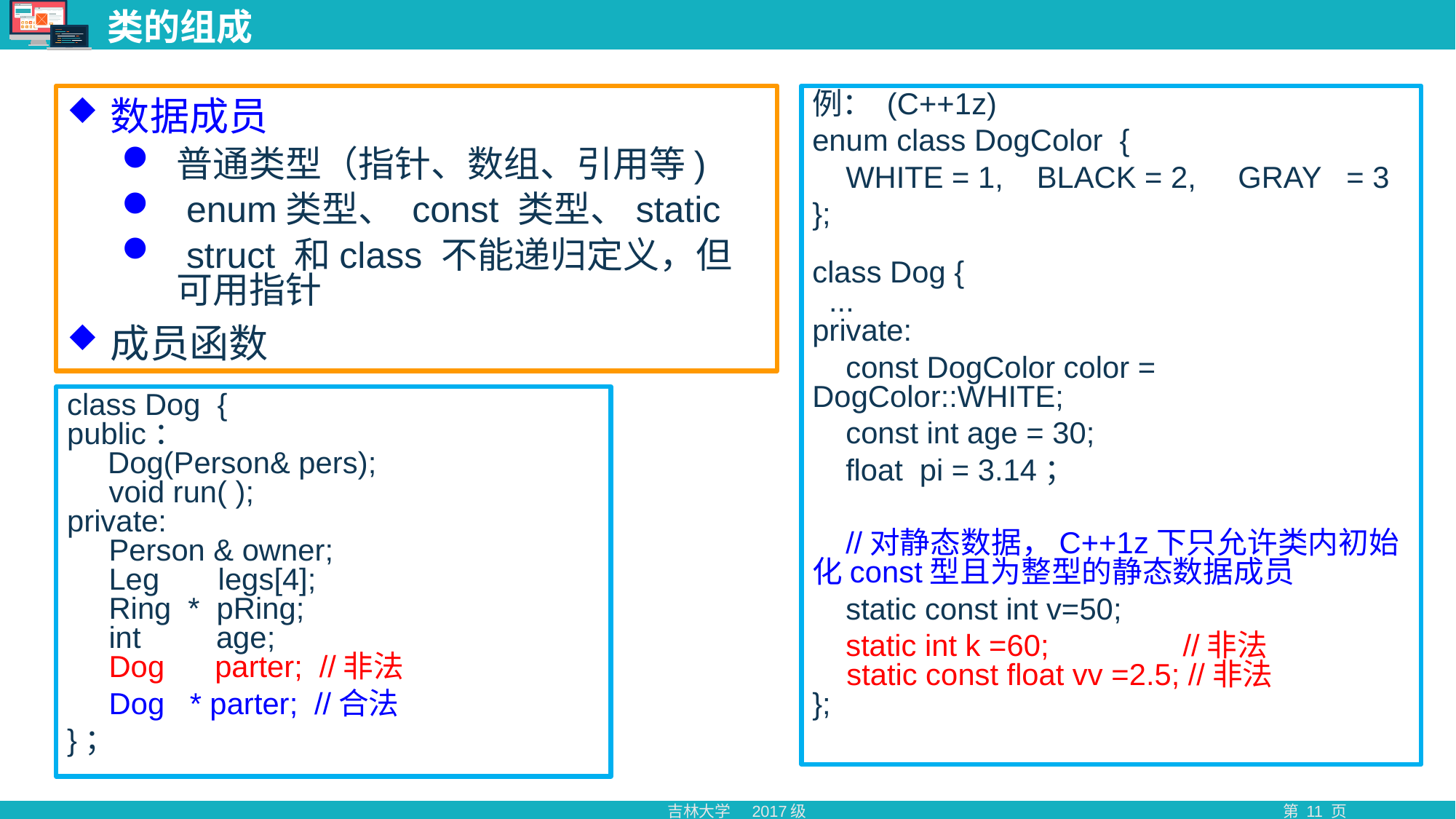

# 类的组成
数据成员
普通类型（指针、数组、引用等)
 enum类型、 const 类型、static
 struct 和class 不能递归定义，但可用指针
成员函数
例： (C++1z)
enum class DogColor  {
    WHITE = 1,    BLACK = 2,     GRAY   = 3
};
class Dog {
  ...
private:
    const DogColor color = DogColor::WHITE;
    const int age = 30;
    float  pi = 3.14；

    //对静态数据，C++1z下只允许类内初始化const型且为整型的静态数据成员
    static const int v=50;
    static int k =60;                //非法
    static const float vv =2.5; //非法
};

class Dog  {
public：
     Dog(Person& pers);
     void run( );
private:
     Person & owner;
     Leg       legs[4];
     Ring  *  pRing;
     int         age;
     Dog      parter;  //非法
     Dog   * parter;  //合法
}；